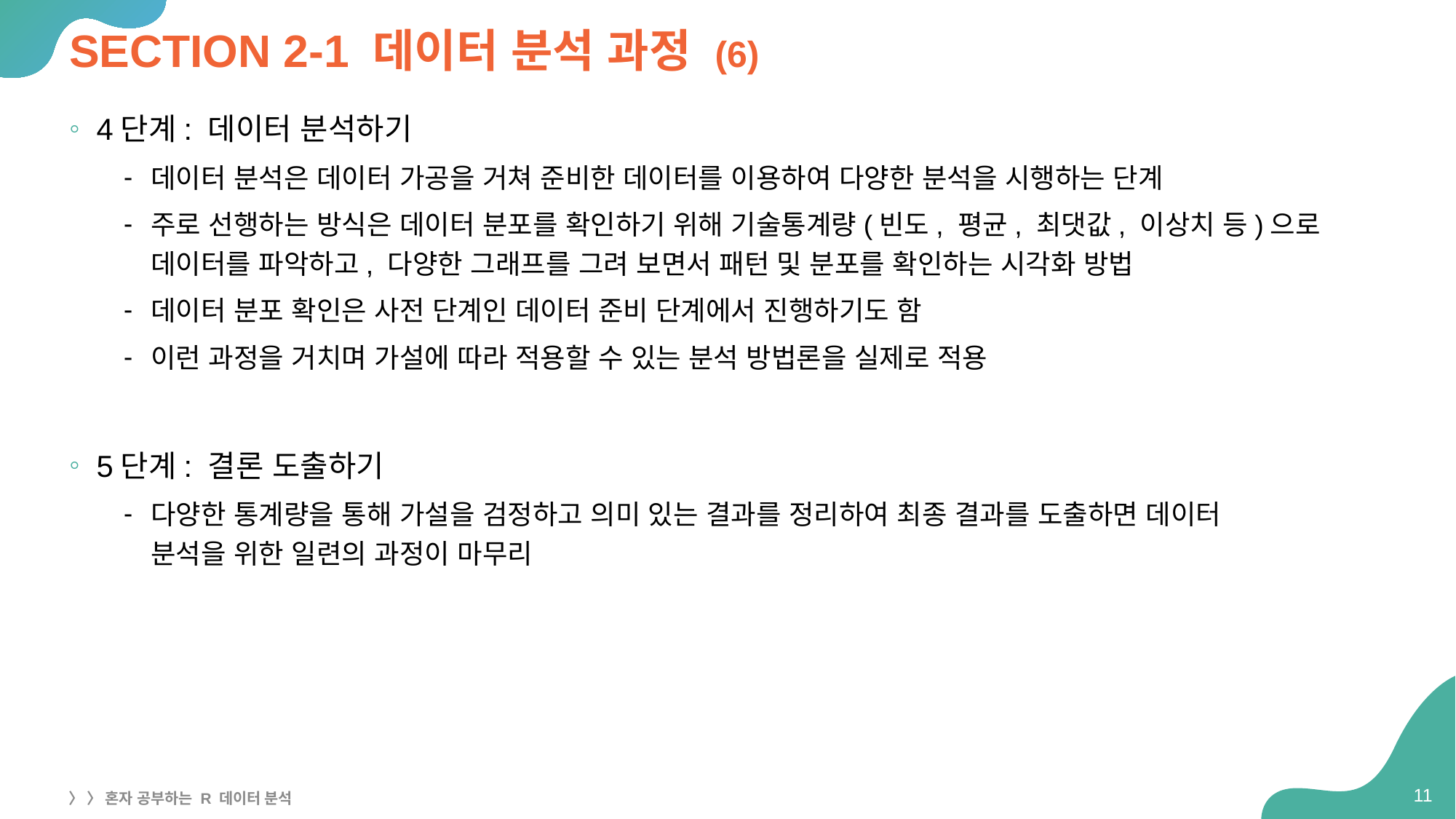

# SECTION 2-1 데이터 분석 과정 (6)
4단계: 데이터 분석하기
데이터 분석은 데이터 가공을 거쳐 준비한 데이터를 이용하여 다양한 분석을 시행하는 단계
주로 선행하는 방식은 데이터 분포를 확인하기 위해 기술통계량(빈도, 평균, 최댓값, 이상치 등)으로
데이터를 파악하고, 다양한 그래프를 그려 보면서 패턴 및 분포를 확인하는 시각화 방법
데이터 분포 확인은 사전 단계인 데이터 준비 단계에서 진행하기도 함
이런 과정을 거치며 가설에 따라 적용할 수 있는 분석 방법론을 실제로 적용

5단계: 결론 도출하기
다양한 통계량을 통해 가설을 검정하고 의미 있는 결과를 정리하여 최종 결과를 도출하면 데이터
분석을 위한 일련의 과정이 마무리
11
〉 〉 혼자 공부하는 R 데이터 분석